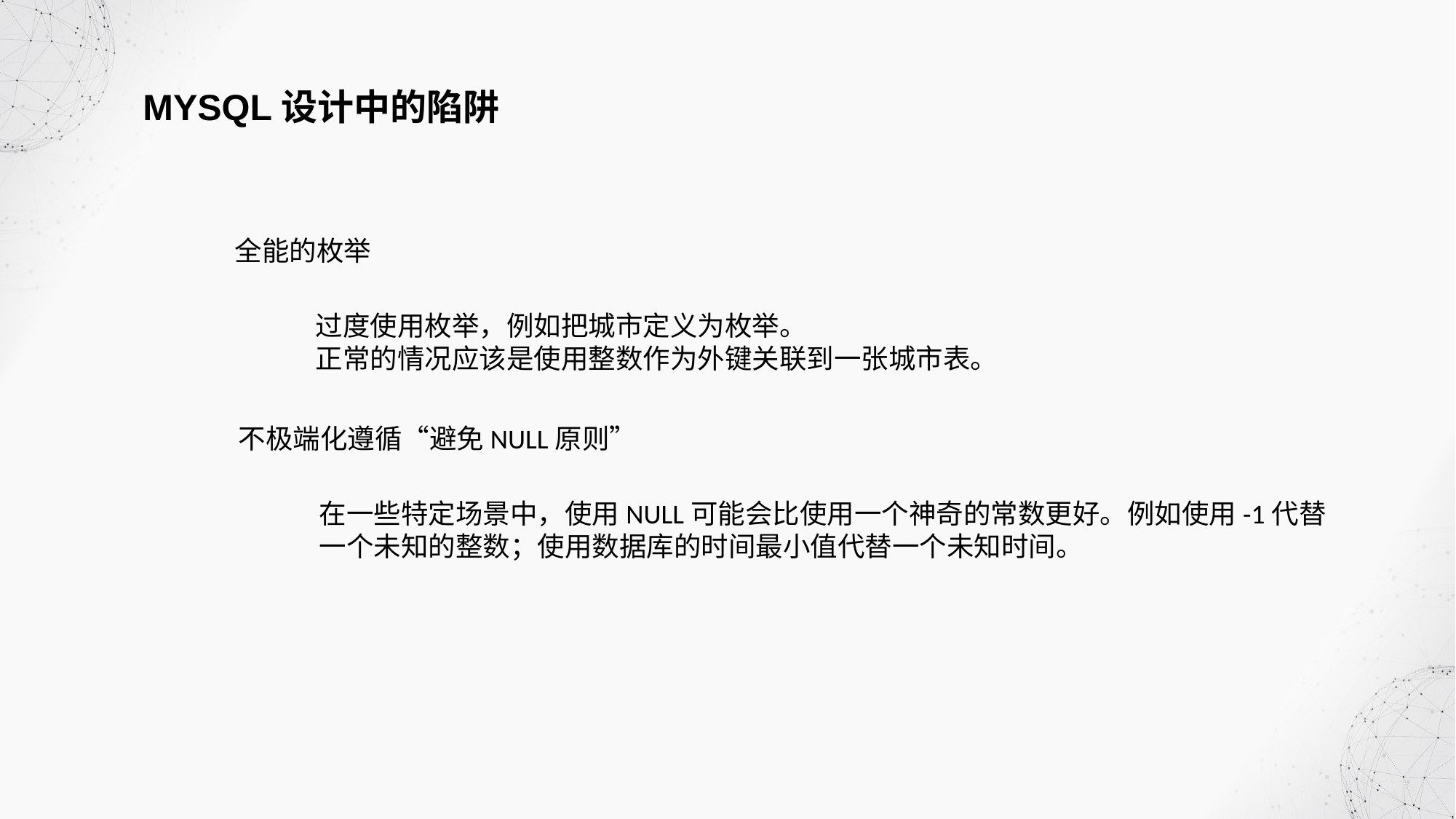

MYSQL设计中的陷阱

全能的枚举
过度使用枚举，例如把城市定义为枚举。
正常的情况应该是使用整数作为外键关联到一张城市表。
不极端化遵循“避免NULL原则”
在一些特定场景中，使用NULL可能会比使用一个神奇的常数更好。例如使用-1代替
一个未知的整数；使用数据库的时间最小值代替一个未知时间。